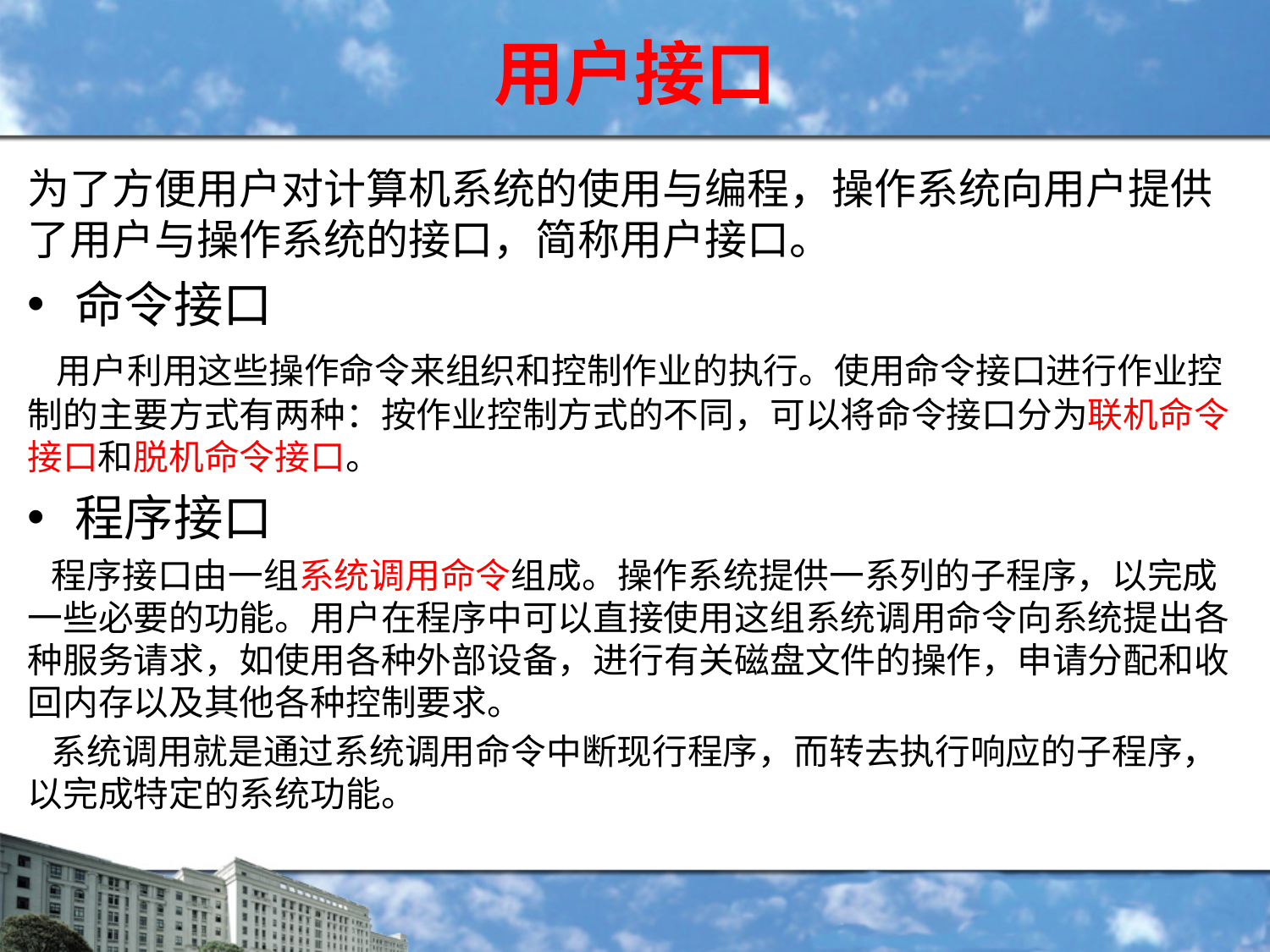

# 用户接口
为了方便用户对计算机系统的使用与编程，操作系统向用户提供了用户与操作系统的接口，简称用户接口。
命令接口
  用户利用这些操作命令来组织和控制作业的执行。使用命令接口进行作业控制的主要方式有两种：按作业控制方式的不同，可以将命令接口分为联机命令接口和脱机命令接口。
程序接口
  程序接口由一组系统调用命令组成。操作系统提供一系列的子程序，以完成一些必要的功能。用户在程序中可以直接使用这组系统调用命令向系统提出各种服务请求，如使用各种外部设备，进行有关磁盘文件的操作，申请分配和收回内存以及其他各种控制要求。
  系统调用就是通过系统调用命令中断现行程序，而转去执行响应的子程序，以完成特定的系统功能。